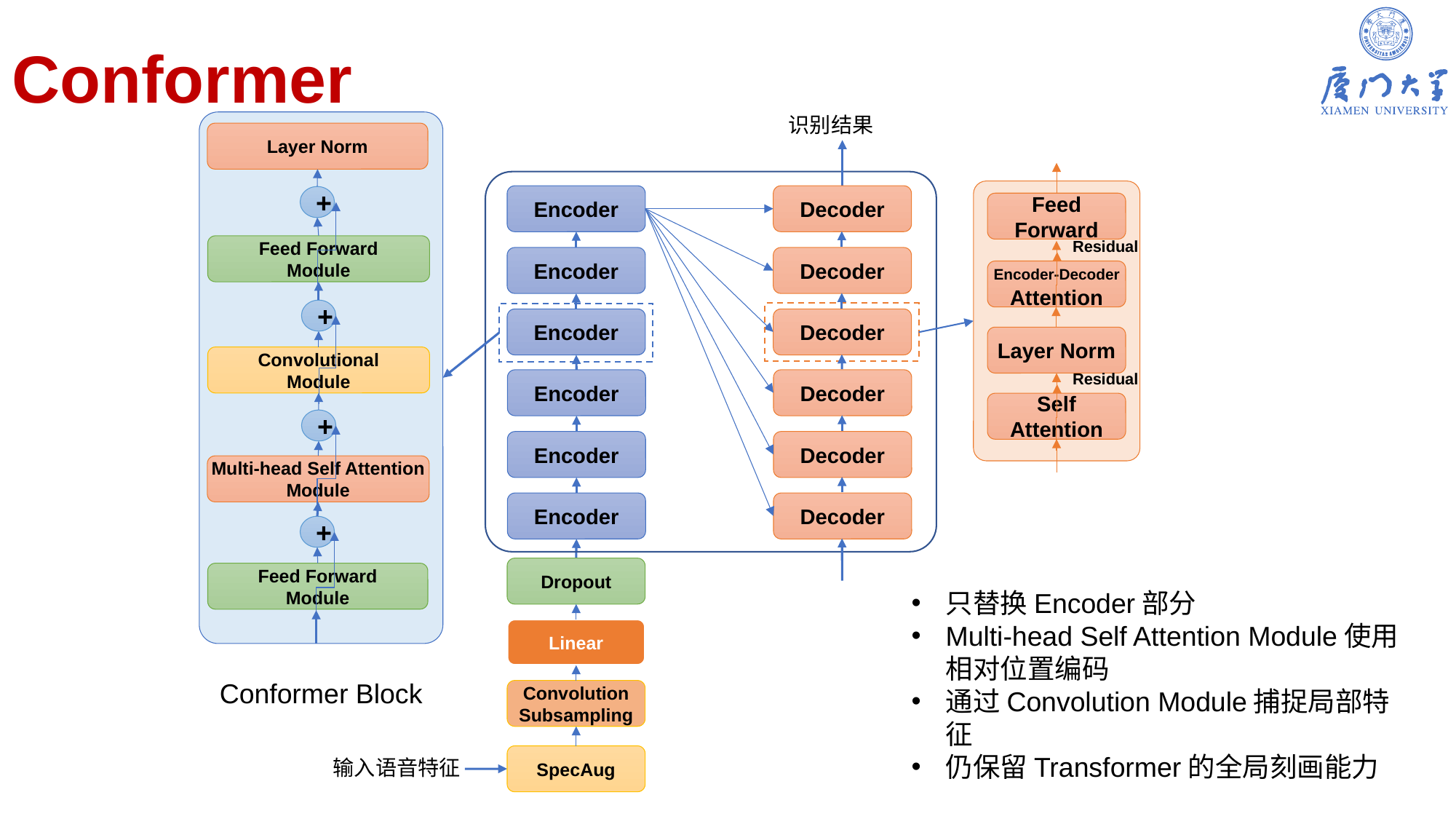

# Conformer

识别结果
Layer Norm

Encoder
Decoder
+
Feed Forward
Feed Forward
Module
Residual
Encoder
Decoder
Encoder-Decoder Attention
+

Encoder
Decoder
Layer Norm
Convolutional
Module
Residual
Encoder
Decoder
Self Attention
+
Encoder
Decoder
Multi-head Self Attention Module
Encoder
Decoder
+
Dropout
Feed Forward
Module
只替换Encoder部分
Multi-head Self Attention Module使用相对位置编码
通过Convolution Module捕捉局部特征
仍保留Transformer的全局刻画能力
Linear
Conformer Block
Convolution
Subsampling
SpecAug
输入语音特征